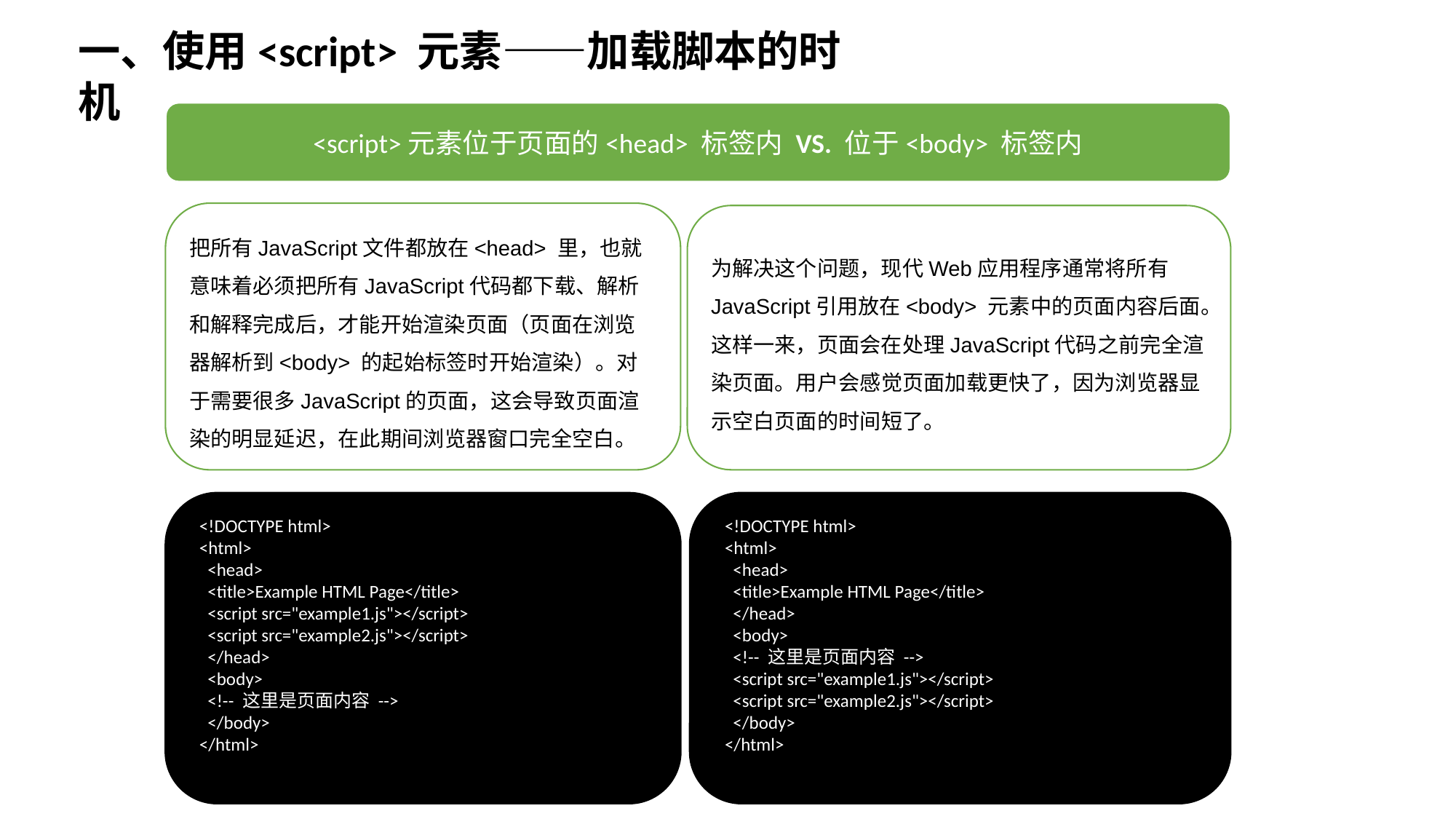

一、使用<script> 元素——加载脚本的时机
<script>元素位于页面的<head> 标签内 VS. 位于<body> 标签内
把所有JavaScript文件都放在<head> 里，也就意味着必须把所有JavaScript代码都下载、解析和解释完成后，才能开始渲染页面（页面在浏览器解析到<body> 的起始标签时开始渲染）。对于需要很多JavaScript的页面，这会导致页面渲染的明显延迟，在此期间浏览器窗口完全空白。
为解决这个问题，现代Web应用程序通常将所有JavaScript引用放在<body> 元素中的页面内容后面。这样一来，页面会在处理JavaScript代码之前完全渲染页面。用户会感觉页面加载更快了，因为浏览器显示空白页面的时间短了。

<!DOCTYPE html>
<html>
  <head>
  <title>Example HTML Page</title>
  </head>
  <body>
  <!-- 这里是页面内容 -->
  <script src="example1.js"></script>
  <script src="example2.js"></script>
  </body>
</html>

<!DOCTYPE html>
<html>
  <head>
  <title>Example HTML Page</title>
  <script src="example1.js"></script>
  <script src="example2.js"></script>
  </head>
  <body>
  <!-- 这里是页面内容 -->
  </body>
</html>